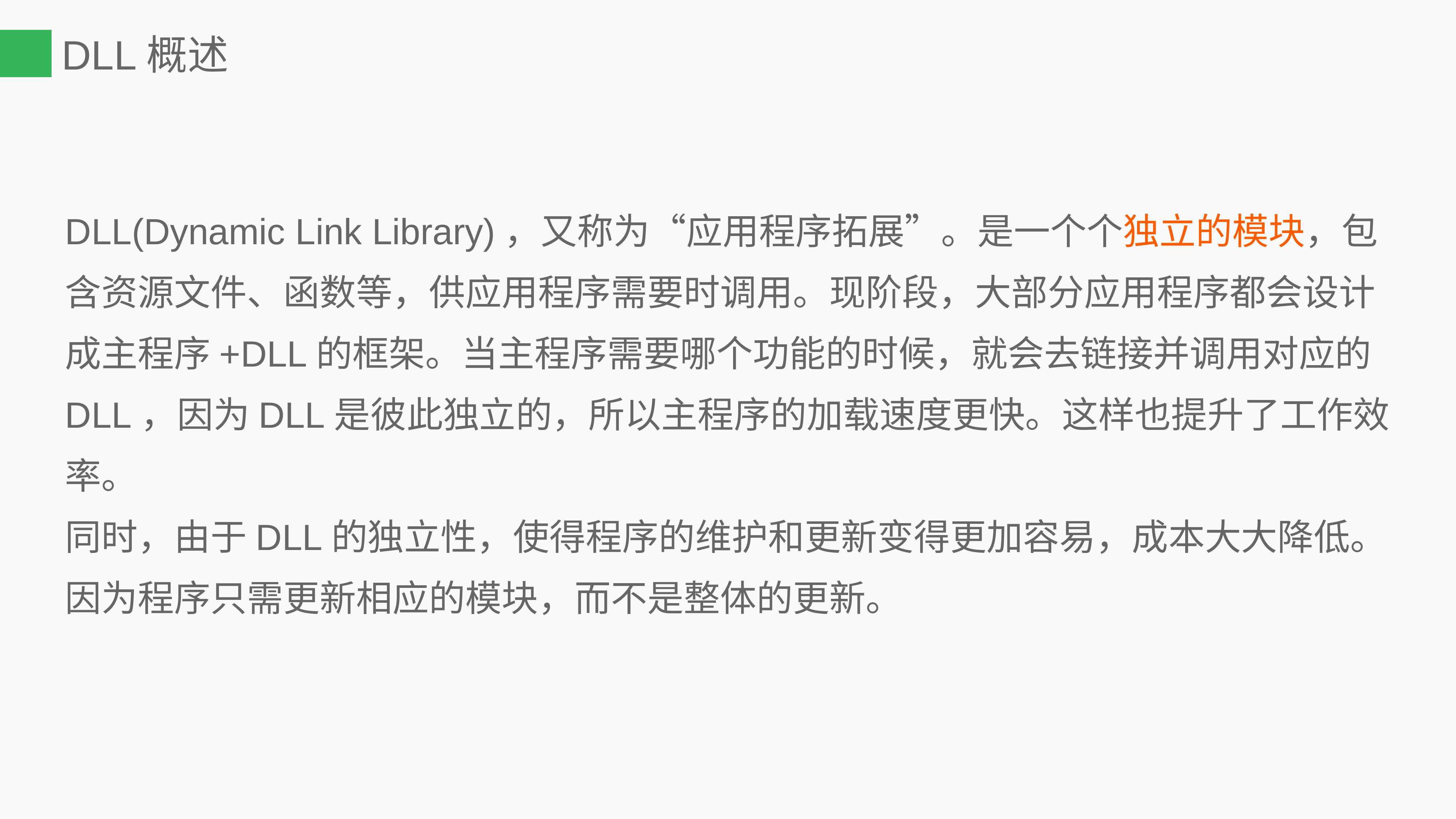

# DLL概述
DLL(Dynamic Link Library)，又称为“应用程序拓展”。是一个个独立的模块，包含资源文件、函数等，供应用程序需要时调用。现阶段，大部分应用程序都会设计成主程序+DLL的框架。当主程序需要哪个功能的时候，就会去链接并调用对应的DLL，因为DLL是彼此独立的，所以主程序的加载速度更快。这样也提升了工作效率。
同时，由于DLL的独立性，使得程序的维护和更新变得更加容易，成本大大降低。因为程序只需更新相应的模块，而不是整体的更新。